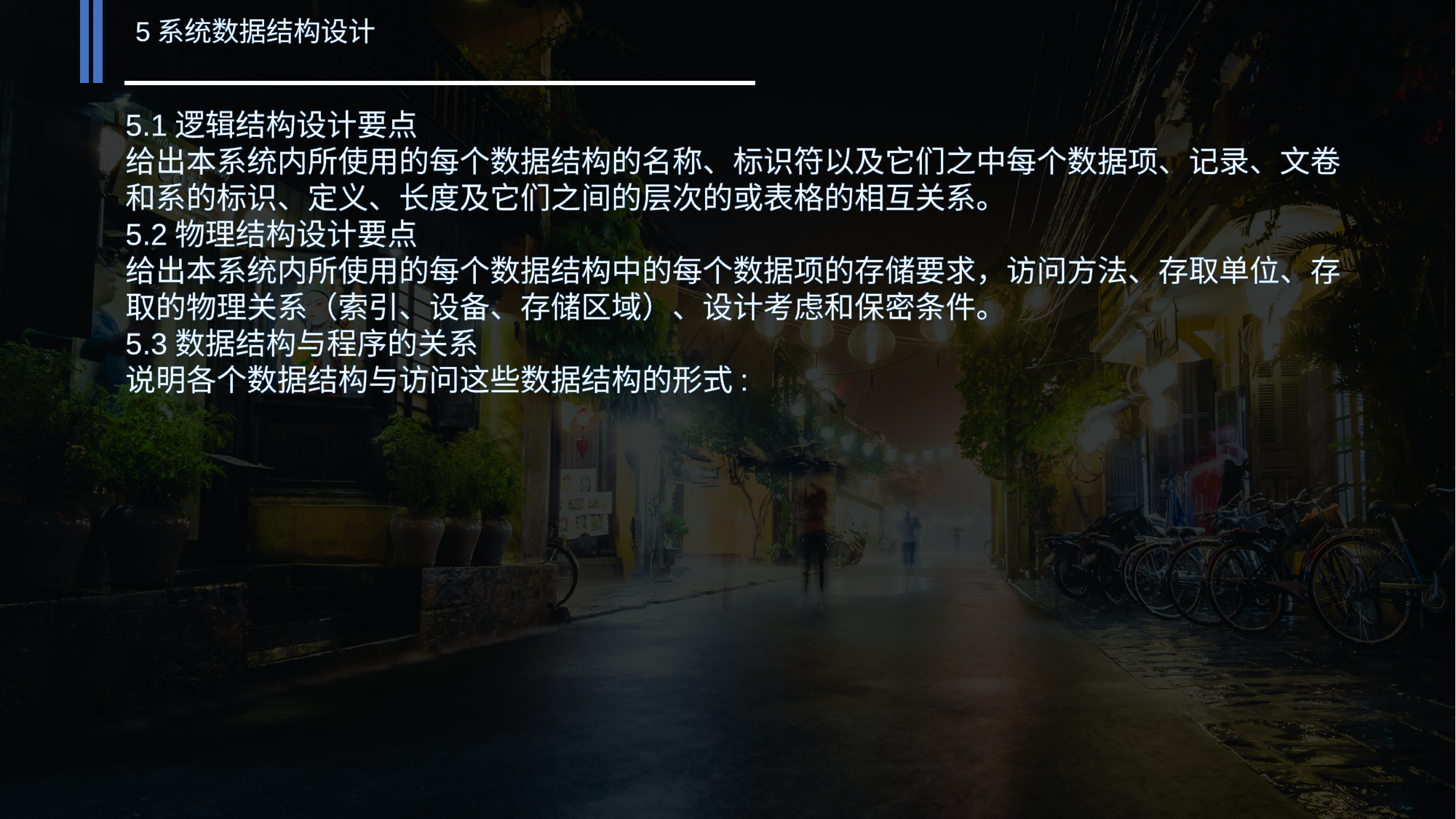

5系统数据结构设计
5.1逻辑结构设计要点
给出本系统内所使用的每个数据结构的名称、标识符以及它们之中每个数据项、记录、文卷和系的标识、定义、长度及它们之间的层次的或表格的相互关系。
5.2物理结构设计要点
给出本系统内所使用的每个数据结构中的每个数据项的存储要求，访问方法、存取单位、存取的物理关系（索引、设备、存储区域）、设计考虑和保密条件。
5.3数据结构与程序的关系
说明各个数据结构与访问这些数据结构的形式: